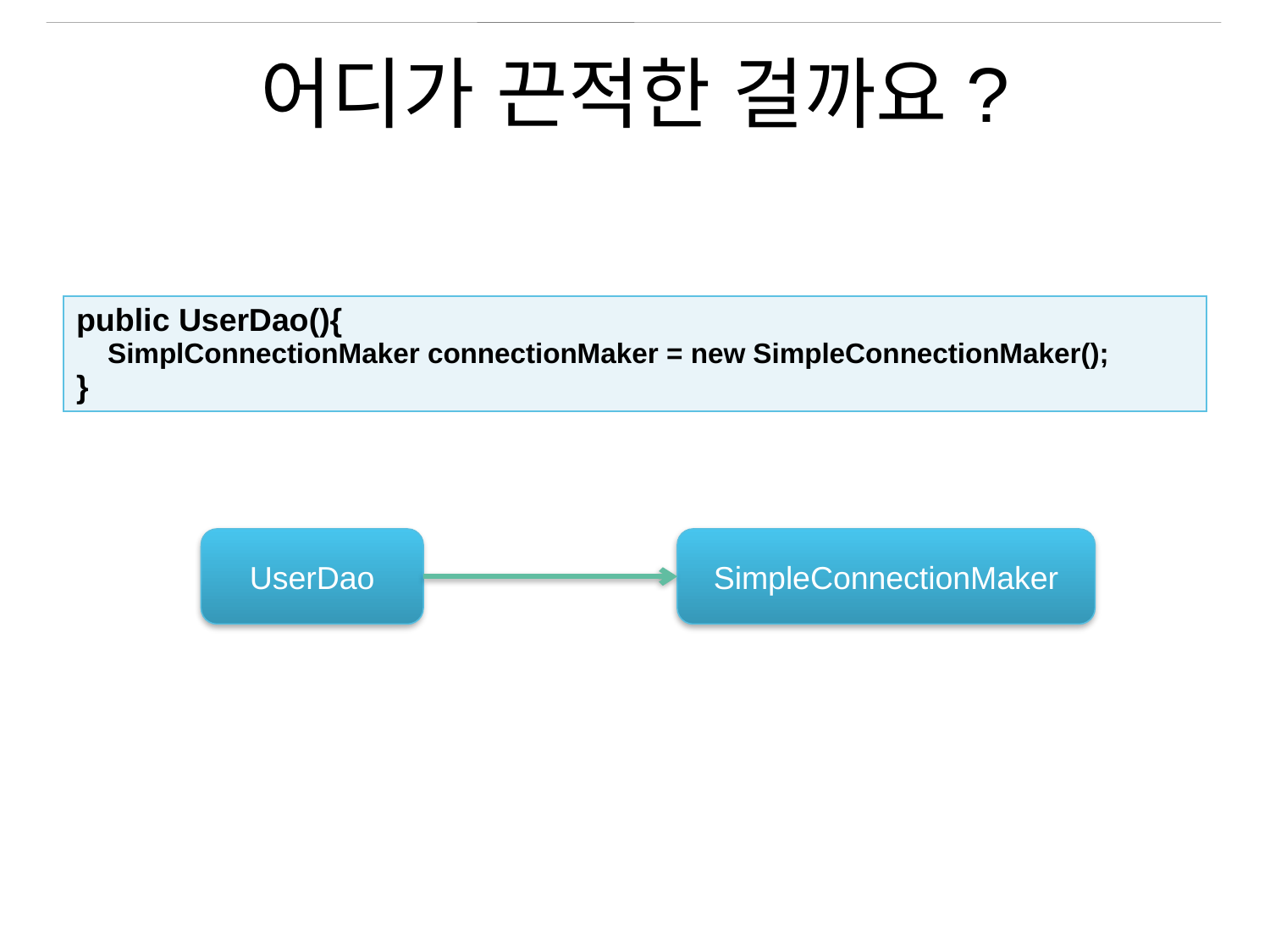

# 어디가 끈적한 걸까요?
| public UserDao(){ SimplConnectionMaker connectionMaker = new SimpleConnectionMaker(); } |
| --- |
UserDao
SimpleConnectionMaker